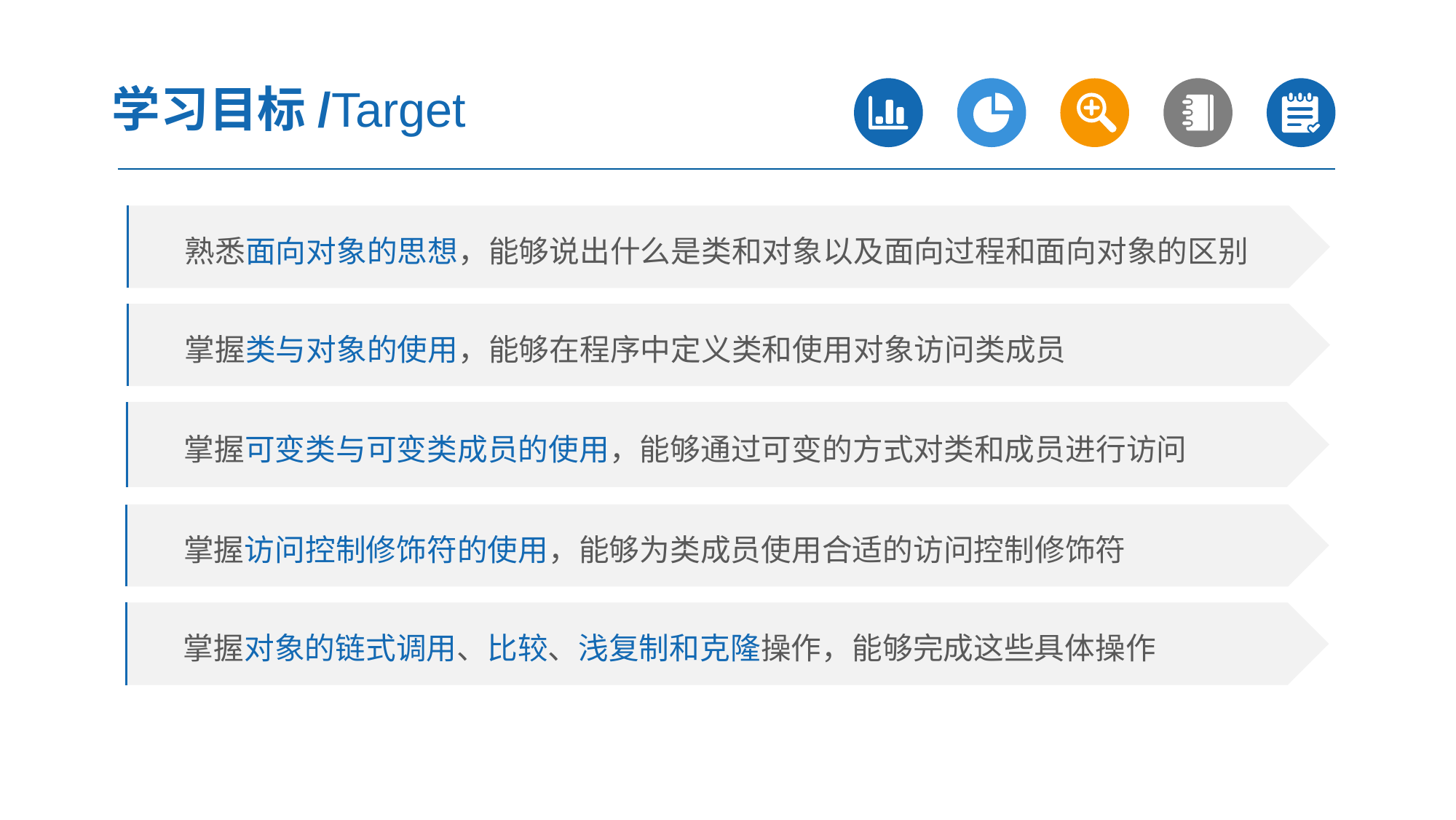

学习目标/Target
      熟悉面向对象的思想，能够说出什么是类和对象以及面向过程和面向对象的区别

      掌握类与对象的使用，能够在程序中定义类和使用对象访问类成员

      掌握可变类与可变类成员的使用，能够通过可变的方式对类和成员进行访问

      掌握访问控制修饰符的使用，能够为类成员使用合适的访问控制修饰符

      掌握对象的链式调用、比较、浅复制和克隆操作，能够完成这些具体操作